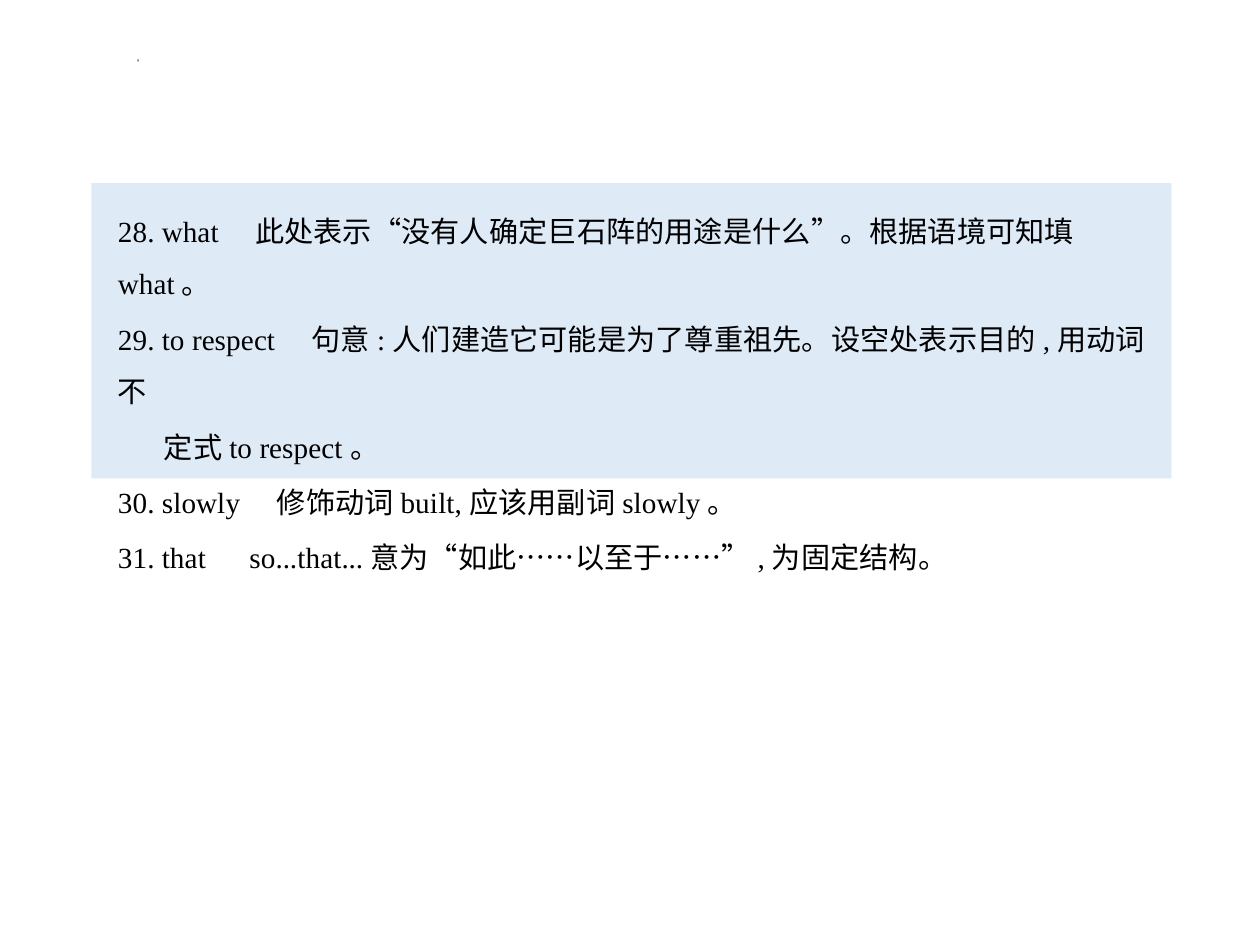

28. what　此处表示“没有人确定巨石阵的用途是什么”。根据语境可知填what。
29. to respect　句意:人们建造它可能是为了尊重祖先。设空处表示目的,用动词不
      定式to respect。
30. slowly　修饰动词built,应该用副词slowly。
31. that　so...that...意为“如此……以至于……”,为固定结构。